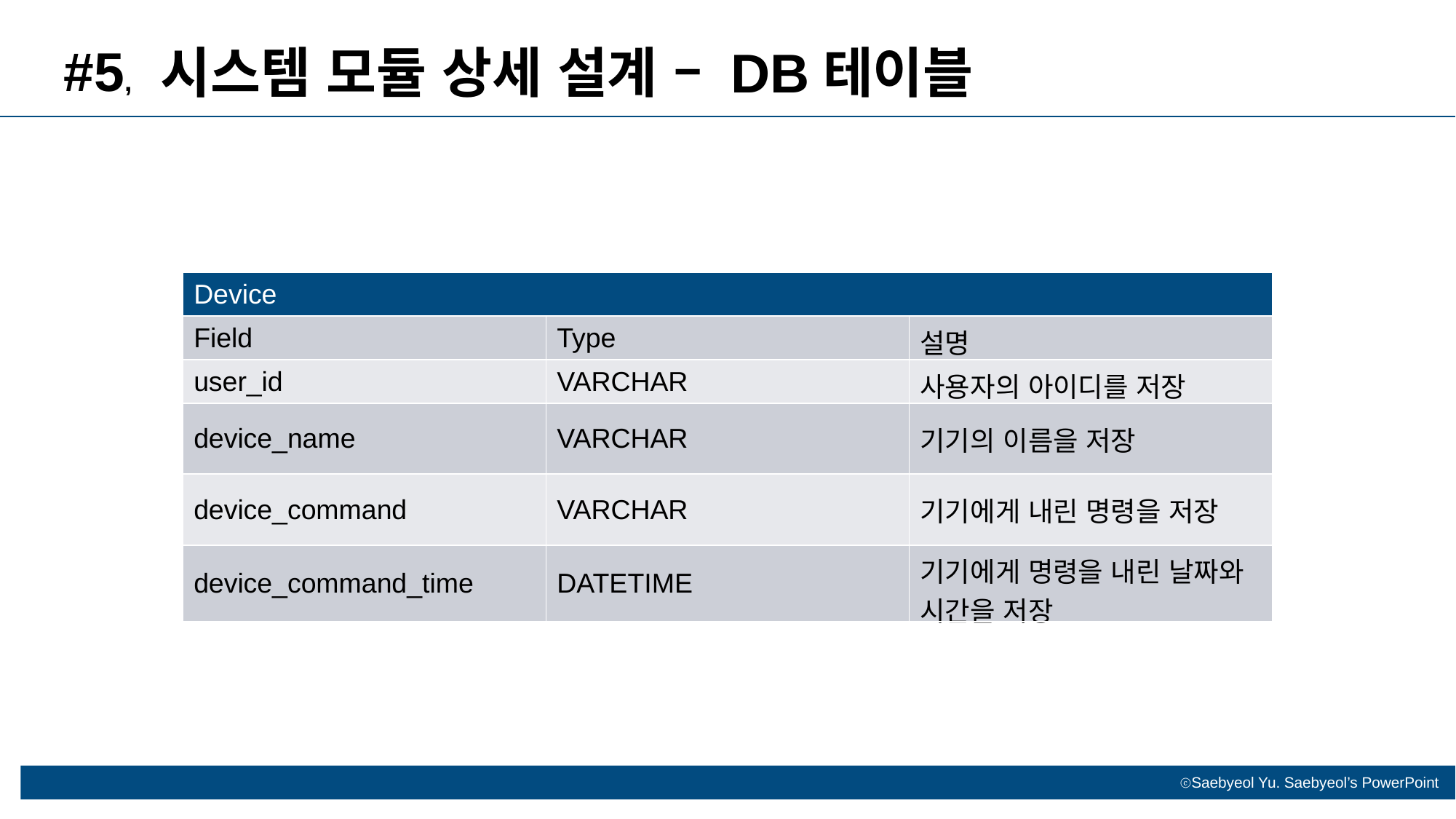

#5,
시스템 모듈 상세 설계 – DB테이블
| Device |  |  |
| --- | --- | --- |
| Field | Type | 설명 |
| user\_id | VARCHAR | 사용자의 아이디를 저장 |
| device\_name | VARCHAR | 기기의 이름을 저장 |
| device\_command | VARCHAR | 기기에게 내린 명령을 저장 |
| device\_command\_time | DATETIME | 기기에게 명령을 내린 날짜와 시간을 저장 |